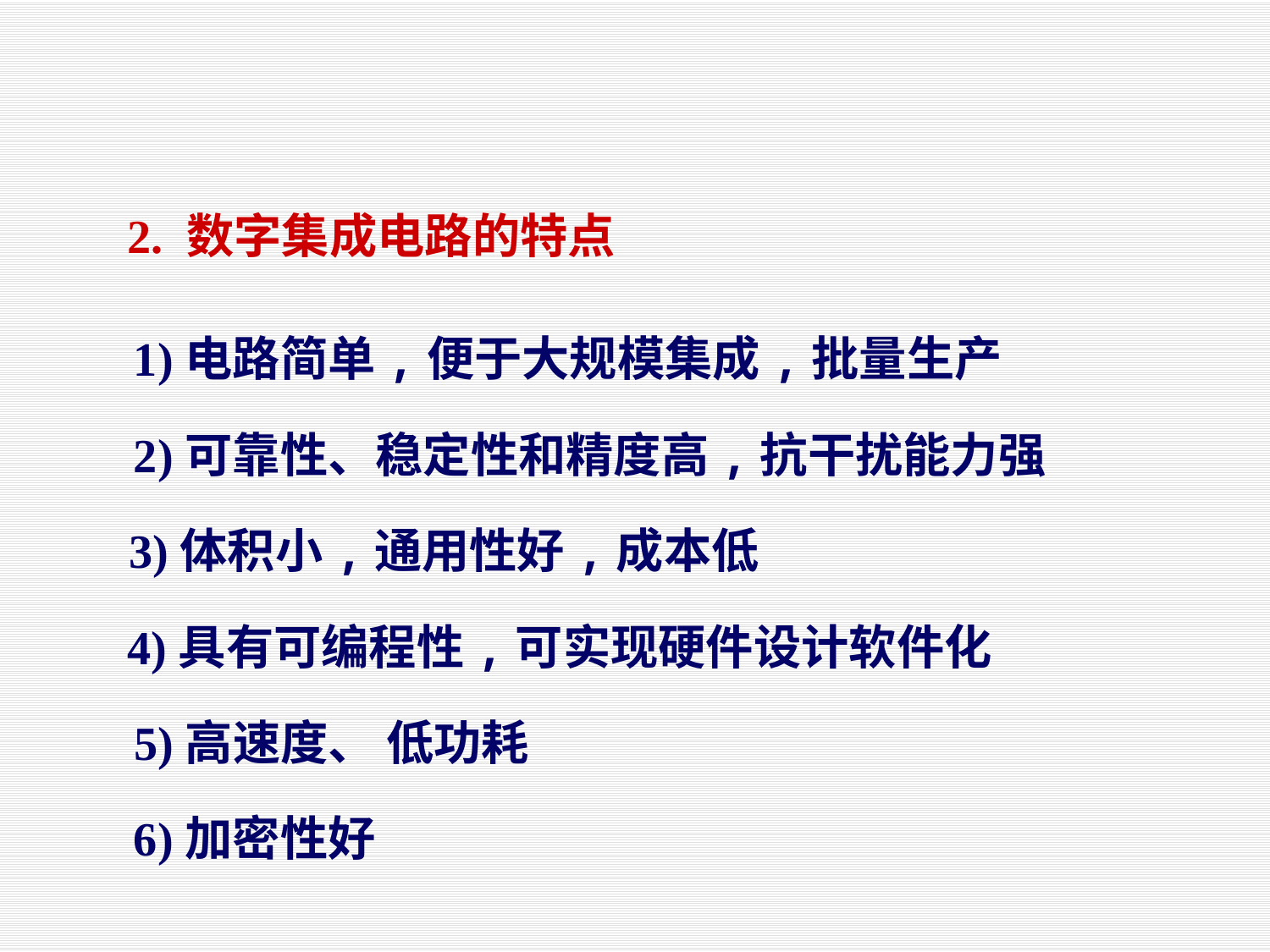

2. 数字集成电路的特点
1)电路简单,便于大规模集成,批量生产
2)可靠性、稳定性和精度高,抗干扰能力强
3)体积小,通用性好,成本低
4)具有可编程性,可实现硬件设计软件化
5)高速度、 低功耗
6)加密性好